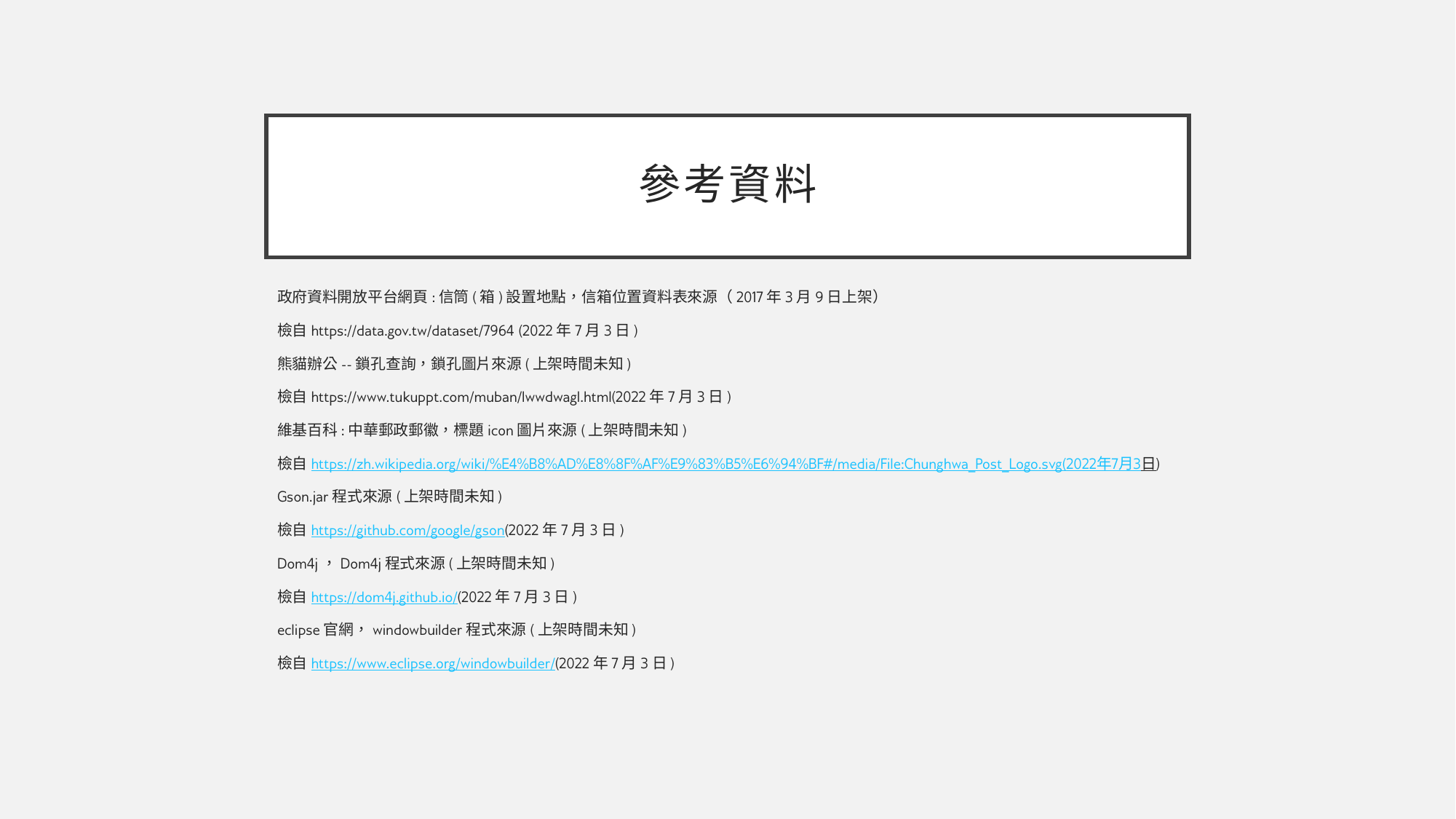

# 參考資料
政府資料開放平台網頁:信筒(箱)設置地點，信箱位置資料表來源（2017年3月9日上架）
檢自https://data.gov.tw/dataset/7964 (2022年7月3日)
熊貓辦公--鎖孔查詢，鎖孔圖片來源(上架時間未知)
檢自https://www.tukuppt.com/muban/lwwdwagl.html(2022年7月3日)
維基百科:中華郵政郵徽，標題icon圖片來源(上架時間未知)
檢自https://zh.wikipedia.org/wiki/%E4%B8%AD%E8%8F%AF%E9%83%B5%E6%94%BF#/media/File:Chunghwa_Post_Logo.svg(2022年7月3日)
Gson.jar程式來源(上架時間未知)
檢自https://github.com/google/gson(2022年7月3日)
Dom4j，Dom4j程式來源(上架時間未知)
檢自https://dom4j.github.io/(2022年7月3日)
eclipse官網，windowbuilder程式來源(上架時間未知)
檢自https://www.eclipse.org/windowbuilder/(2022年7月3日)